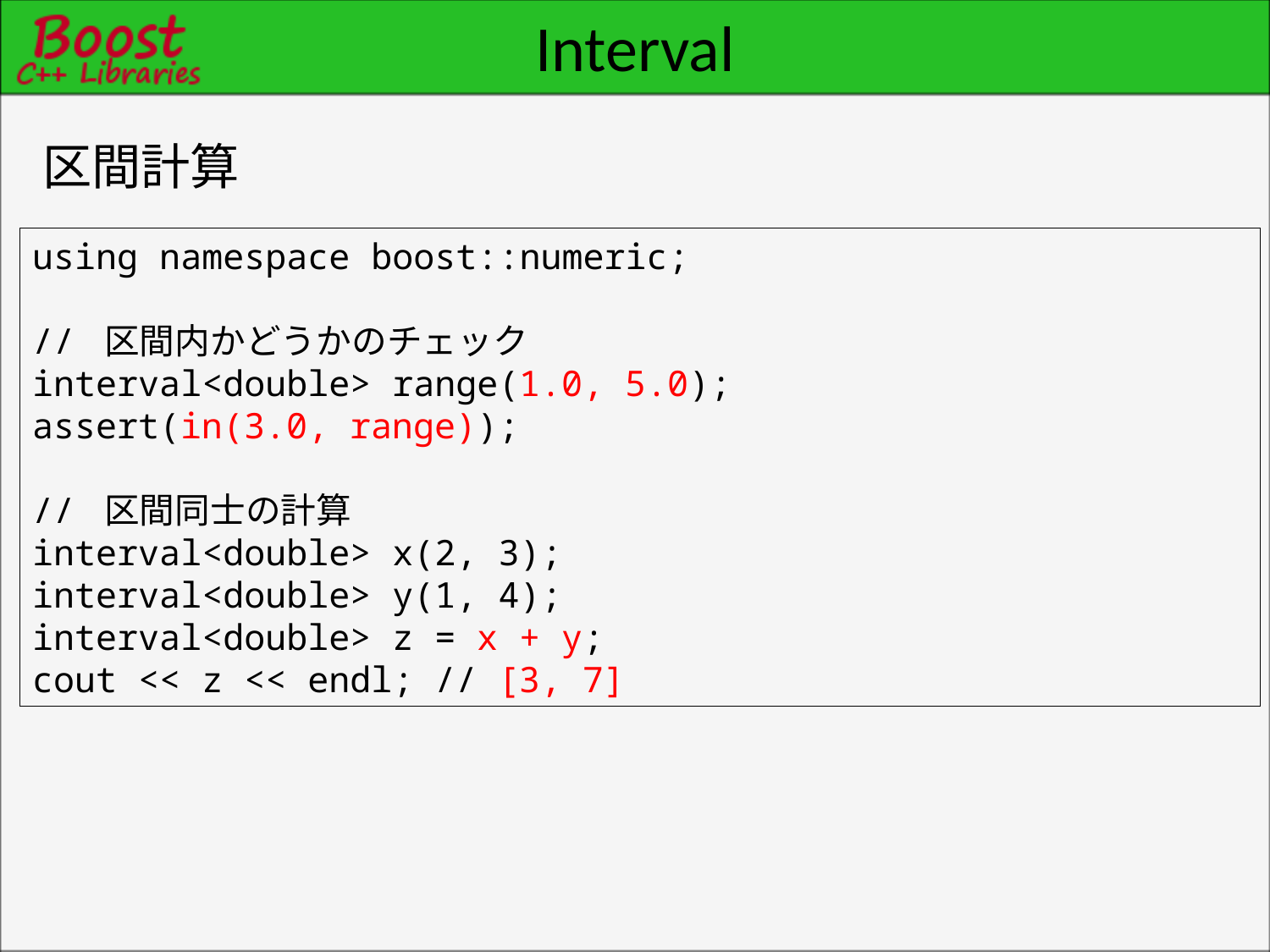

# Interval
区間計算
using namespace boost::numeric;

// 区間内かどうかのチェック
interval<double> range(1.0, 5.0);
assert(in(3.0, range));

// 区間同士の計算
interval<double> x(2, 3);
interval<double> y(1, 4);
interval<double> z = x + y;
cout << z << endl; // [3, 7]